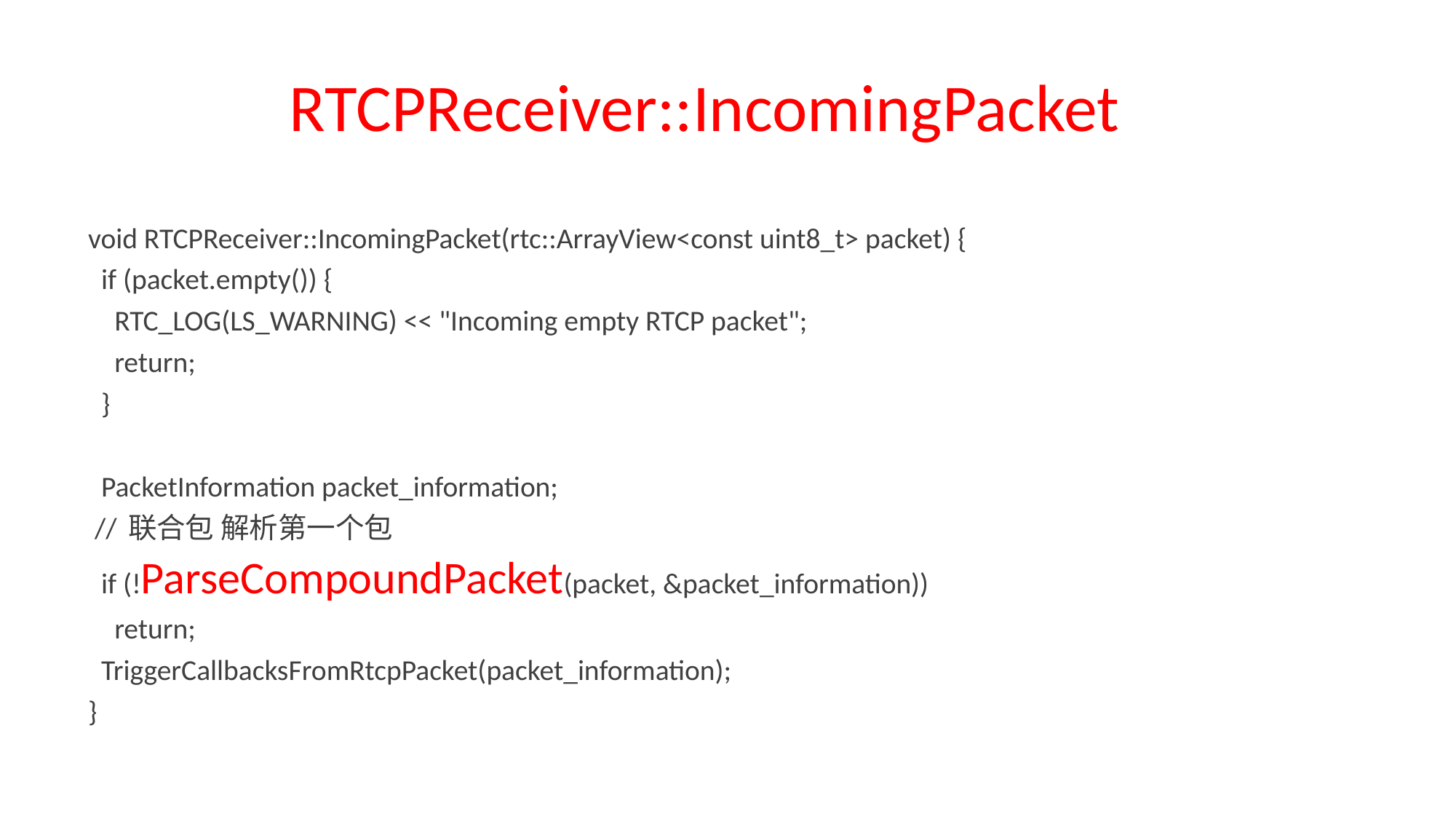

# RTCPReceiver::IncomingPacket
void RTCPReceiver::IncomingPacket(rtc::ArrayView<const uint8_t> packet) {
  if (packet.empty()) {
    RTC_LOG(LS_WARNING) << "Incoming empty RTCP packet";
    return;
  }

  PacketInformation packet_information;
 // 联合包 解析第一个包
  if (!ParseCompoundPacket(packet, &packet_information))
    return;
  TriggerCallbacksFromRtcpPacket(packet_information);
}